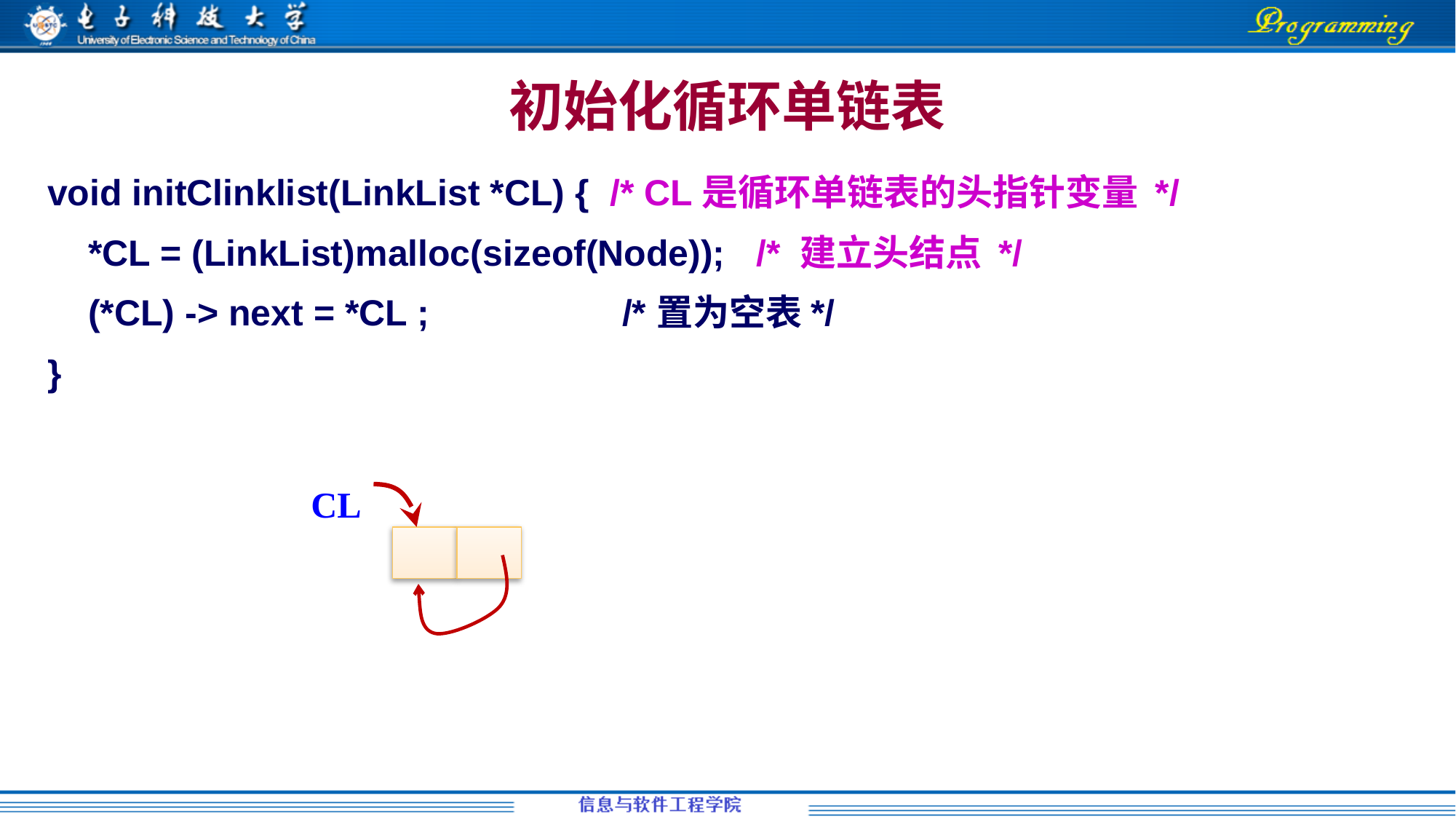

# 初始化循环单链表
void initClinklist(LinkList *CL) {  /* CL是循环单链表的头指针变量 */
    *CL = (LinkList)malloc(sizeof(Node));   /* 建立头结点 */
    (*CL) -> next = *CL ;                   /*置为空表*/
}
CL